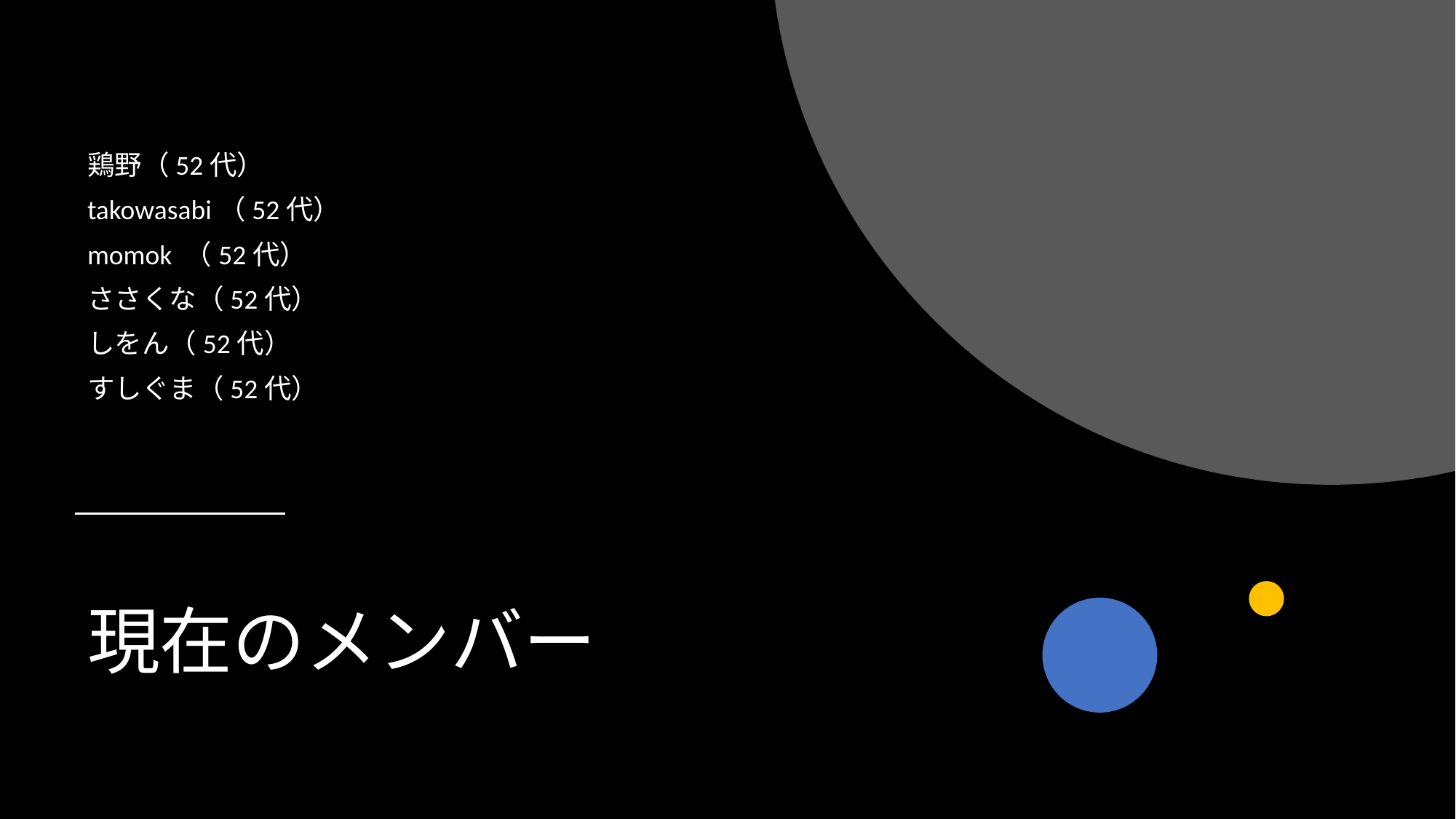

鶏野（52代）
takowasabi（52代）
momok （52代）
ささくな（52代）
しをん（52代）
すしぐま（52代）
# 現在のメンバー